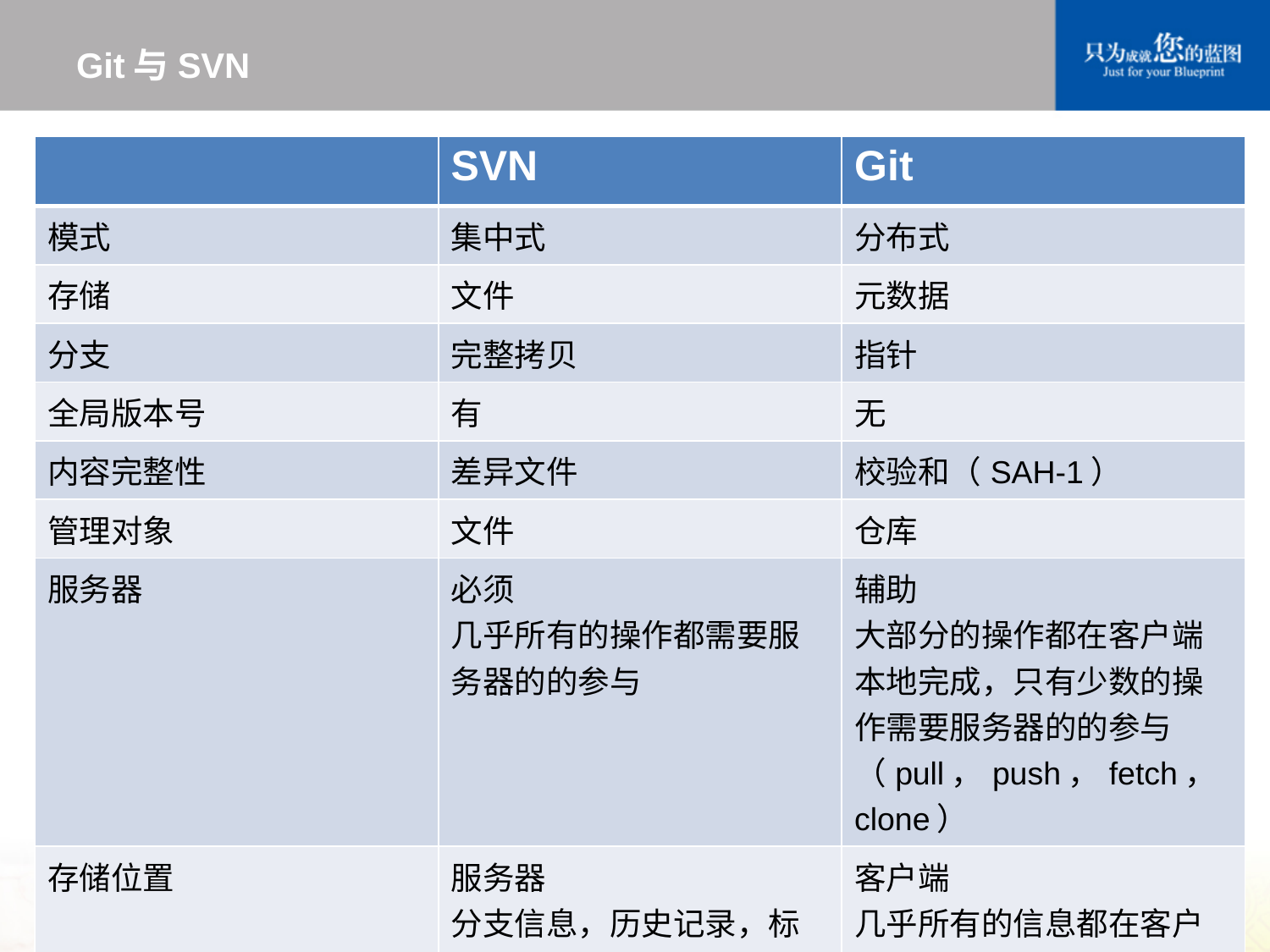

# Git与SVN

|  | SVN | Git |
| --- | --- | --- |
| 模式 | 集中式 | 分布式 |
| 存储 | 文件 | 元数据 |
| 分支 | 完整拷贝 | 指针 |
| 全局版本号 | 有 | 无 |
| 内容完整性 | 差异文件 | 校验和（SAH-1） |
| 管理对象 | 文件 | 仓库 |
| 服务器 | 必须 几乎所有的操作都需要服务器的的参与 | 辅助 大部分的操作都在客户端本地完成，只有少数的操作需要服务器的的参与（pull，push，fetch，clone） |
| 存储位置 | 服务器 分支信息，历史记录，标签都在服务器上 | 客户端 几乎所有的信息都在客户端 |